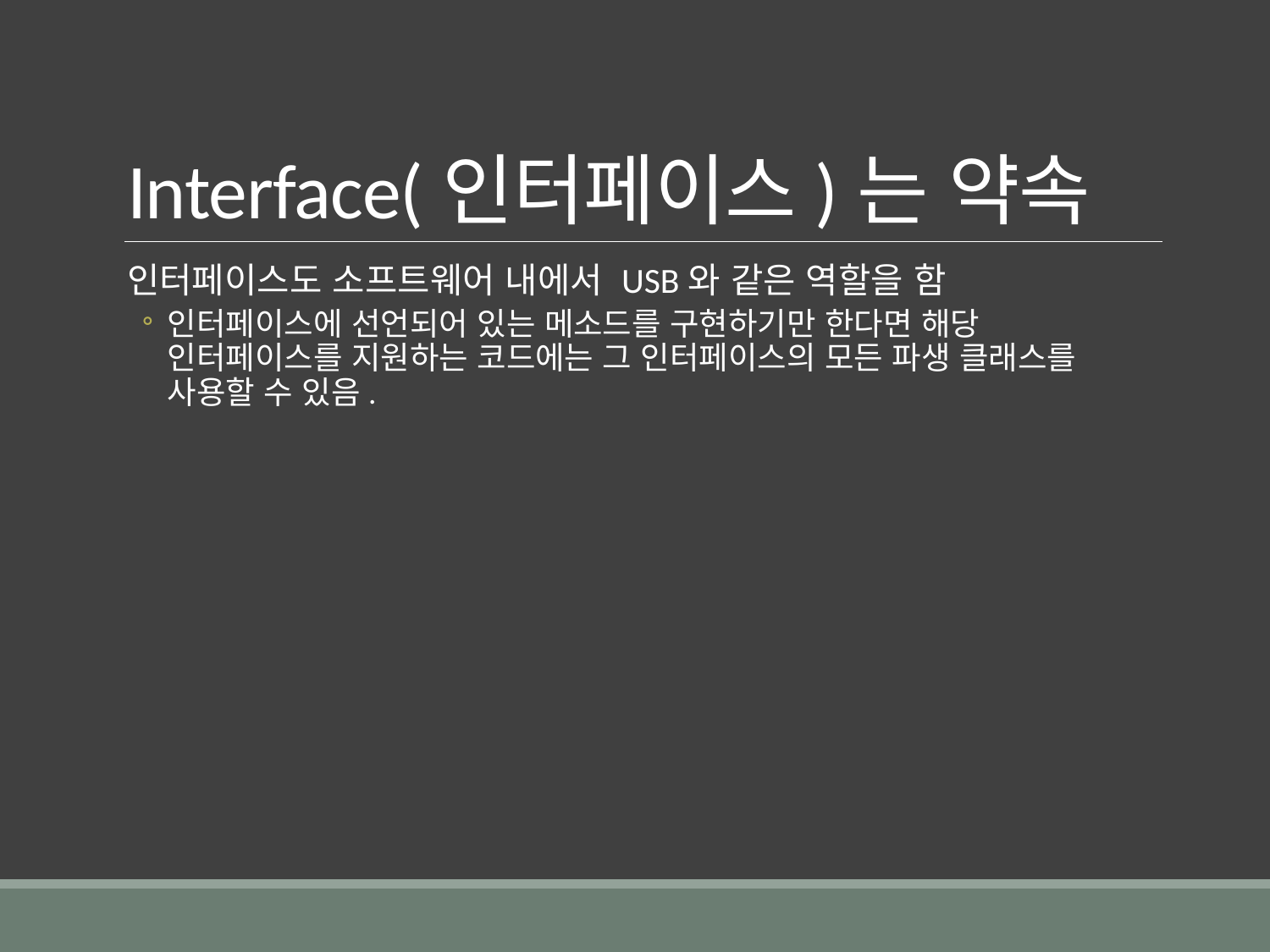

# Interface(인터페이스)는 약속
인터페이스도 소프트웨어 내에서 USB와 같은 역할을 함
인터페이스에 선언되어 있는 메소드를 구현하기만 한다면 해당 인터페이스를 지원하는 코드에는 그 인터페이스의 모든 파생 클래스를 사용할 수 있음.